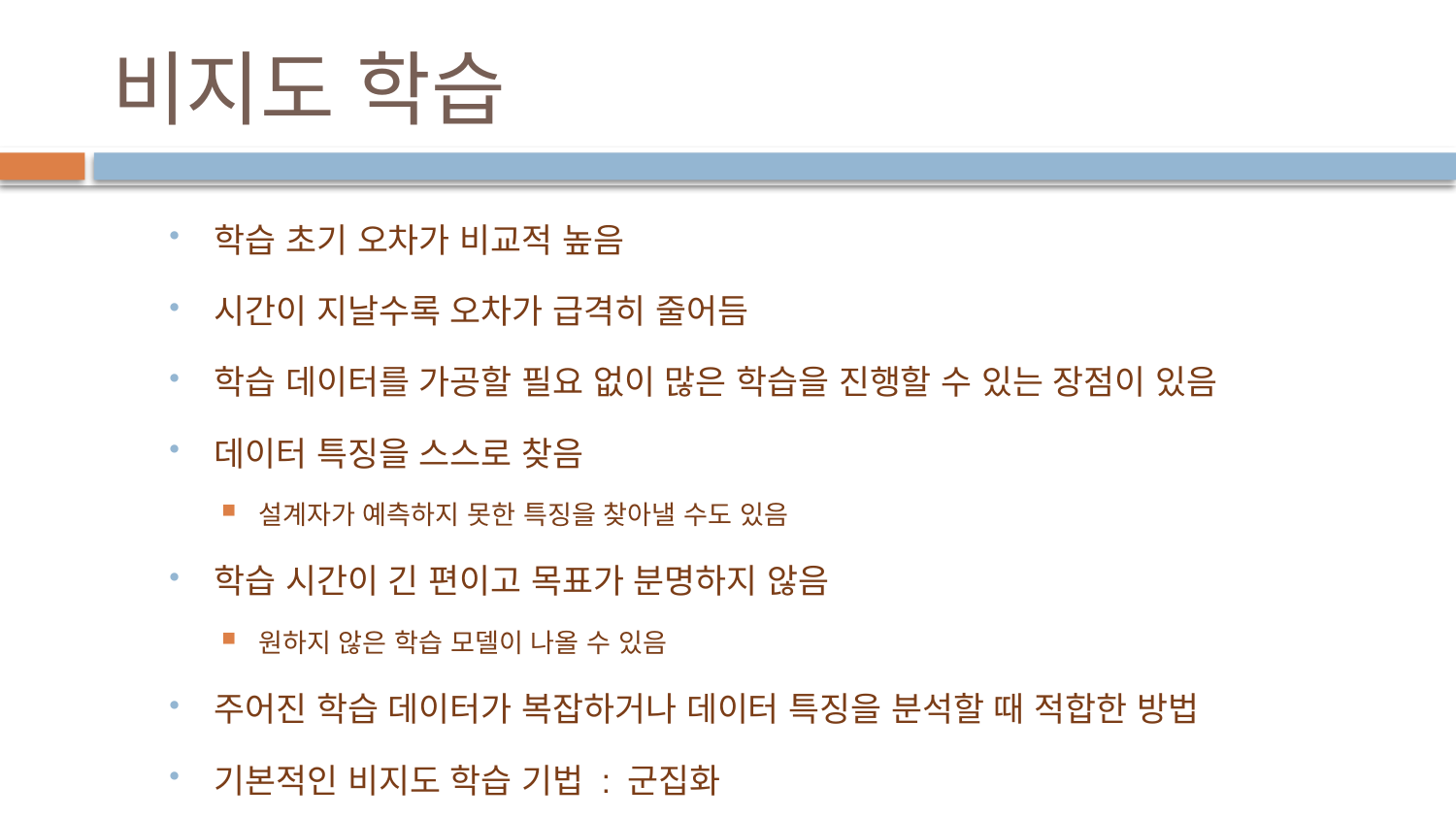

# 비지도 학습
학습 초기 오차가 비교적 높음
시간이 지날수록 오차가 급격히 줄어듬
학습 데이터를 가공할 필요 없이 많은 학습을 진행할 수 있는 장점이 있음
데이터 특징을 스스로 찾음
설계자가 예측하지 못한 특징을 찾아낼 수도 있음
학습 시간이 긴 편이고 목표가 분명하지 않음
원하지 않은 학습 모델이 나올 수 있음
주어진 학습 데이터가 복잡하거나 데이터 특징을 분석할 때 적합한 방법
기본적인 비지도 학습 기법 : 군집화